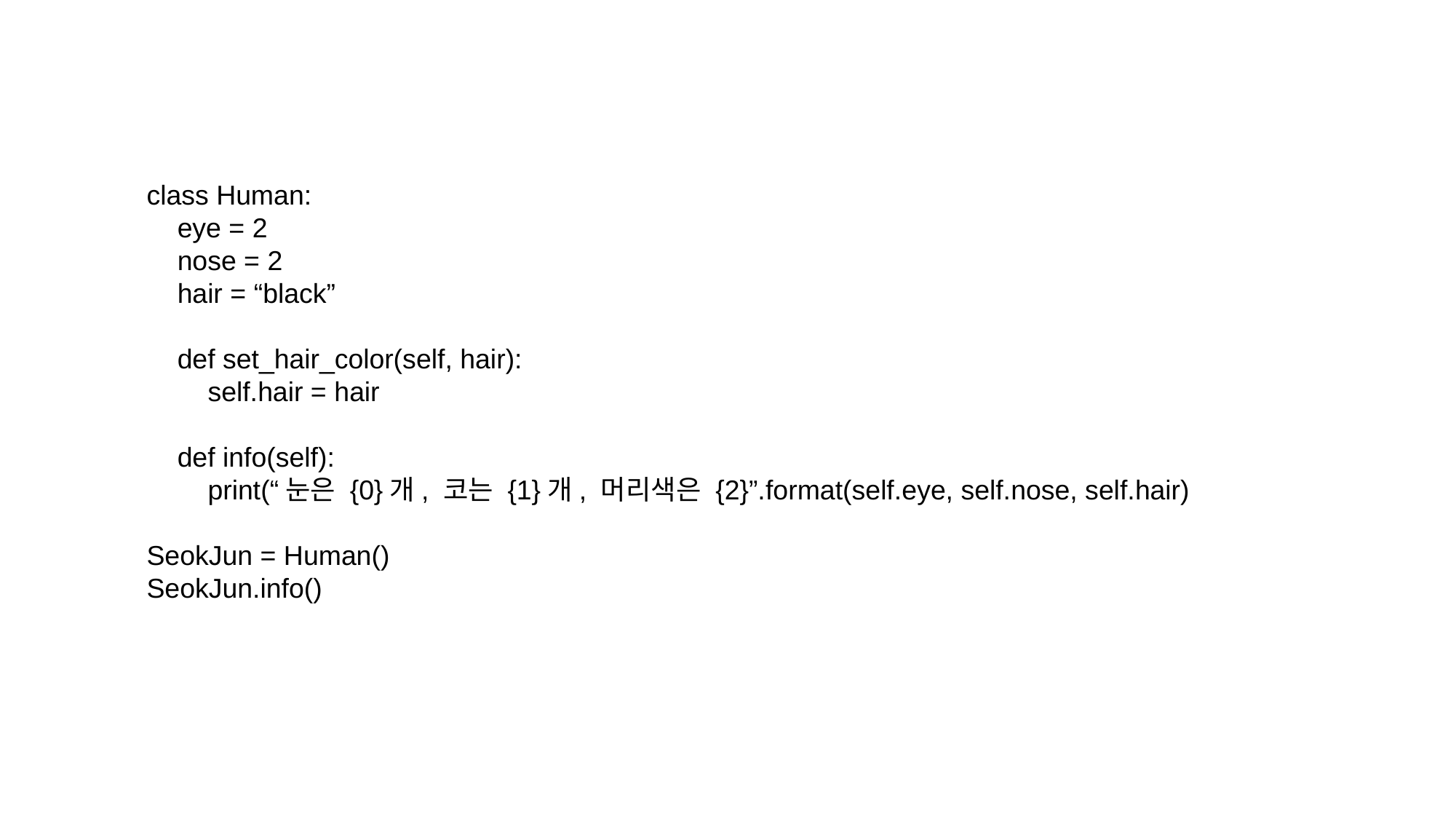

class Human:
    eye = 2
    nose = 2
    hair = “black”

    def set_hair_color(self, hair):
        self.hair = hair

    def info(self):
        print(“눈은 {0}개, 코는 {1}개, 머리색은 {2}”.format(self.eye, self.nose, self.hair)

SeokJun = Human()
SeokJun.info()